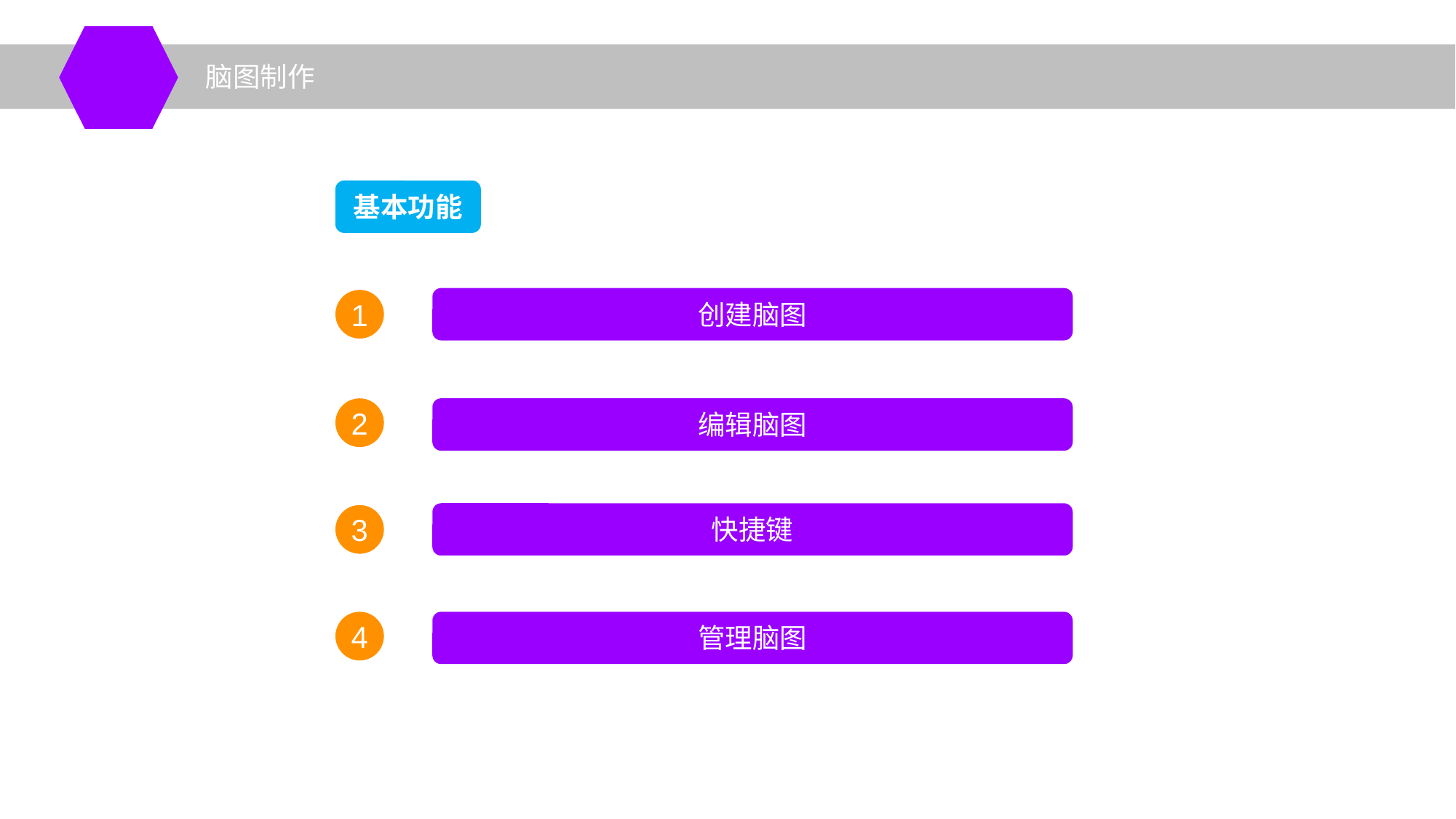

脑图制作
基本功能

创建脑图
1
2

编辑脑图

快捷键
3
4

管理脑图